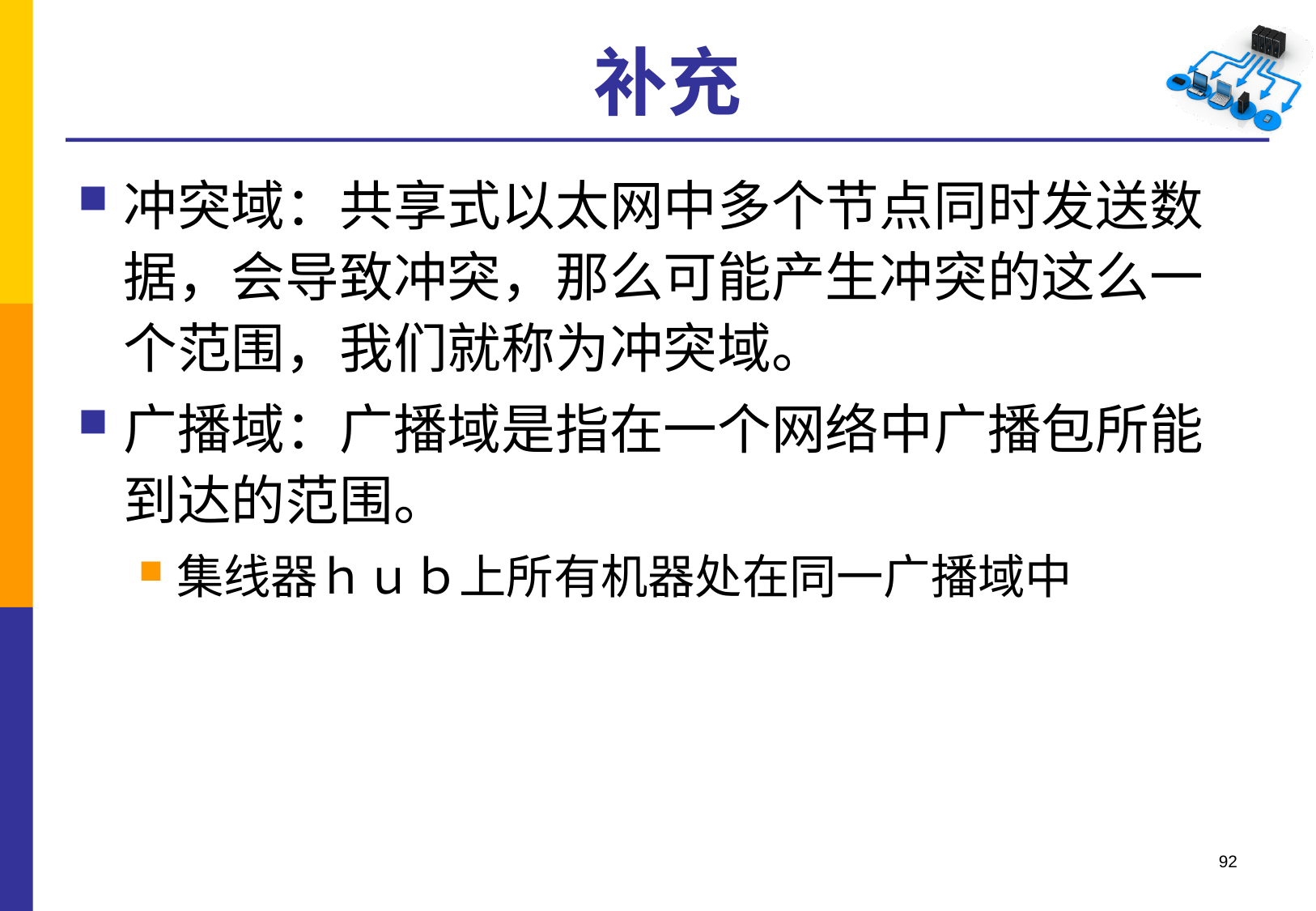

# 补充
冲突域：共享式以太网中多个节点同时发送数据，会导致冲突，那么可能产生冲突的这么一个范围，我们就称为冲突域。
广播域：广播域是指在一个网络中广播包所能到达的范围。
集线器ｈｕｂ上所有机器处在同一广播域中

92